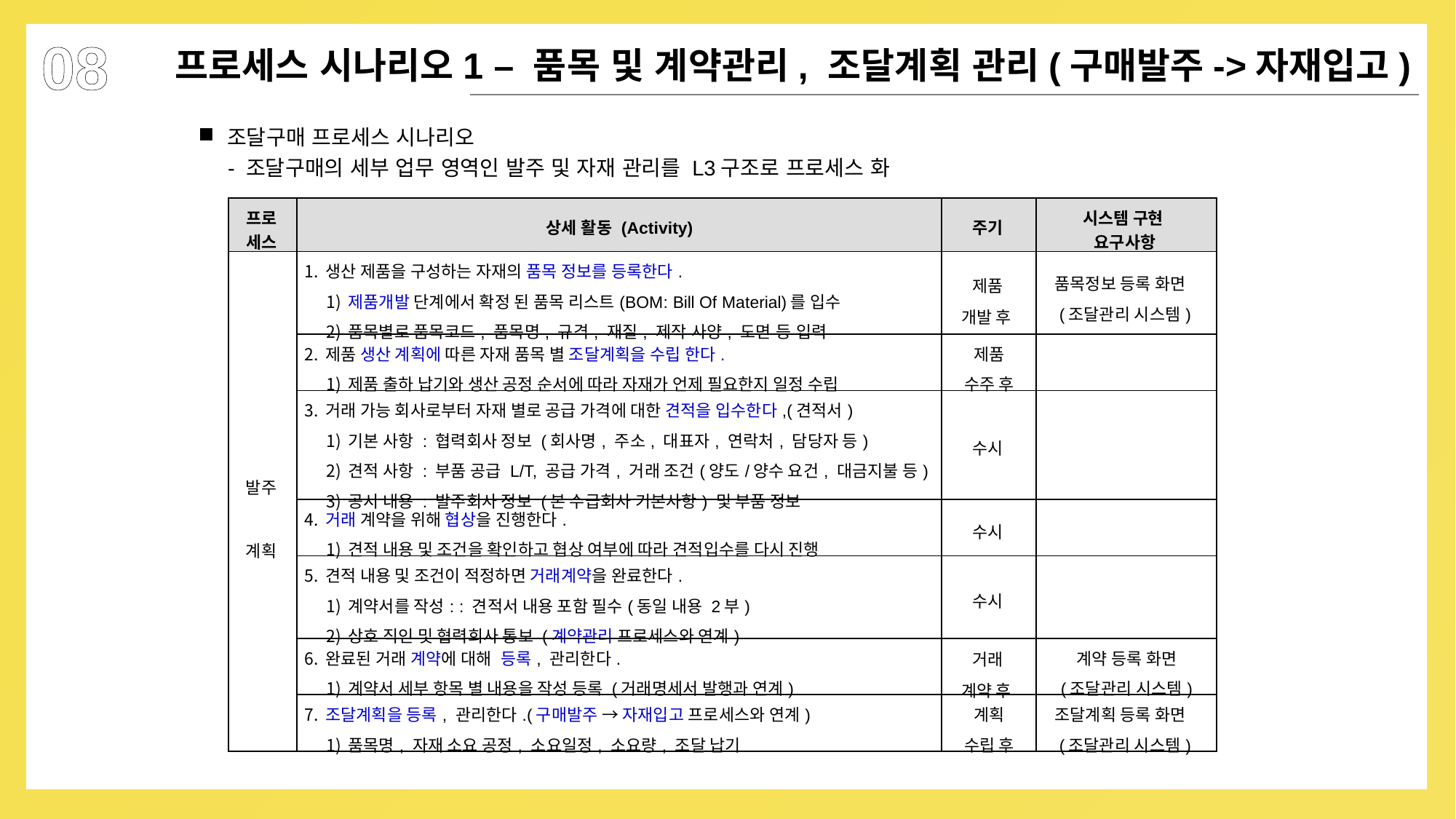

08

프로세스 시나리오1 – 품목 및 계약관리, 조달계획 관리(구매발주->자재입고)
조달구매 프로세스 시나리오
- 조달구매의 세부 업무 영역인 발주 및 자재 관리를 L3구조로 프로세스 화
| 프로 세스 | 상세 활동 (Activity) | 주기 | 시스템 구현 요구사항 |
| --- | --- | --- | --- |
| 발주 계획 | 생산 제품을 구성하는 자재의 품목 정보를 등록한다. 제품개발 단계에서 확정 된 품목 리스트(BOM: Bill Of Material)를 입수 품목별로 품목코드, 품목명, 규격, 재질, 제작 사양, 도면 등 입력 | 제품 개발 후 | 품목정보 등록 화면 (조달관리 시스템) |
|  | 제품 생산 계획에 따른 자재 품목 별 조달계획을 수립 한다. 제품 출하 납기와 생산 공정 순서에 따라 자재가 언제 필요한지 일정 수립 | 제품 수주 후 |  |
|  | 거래 가능 회사로부터 자재 별로 공급 가격에 대한 견적을 입수한다,(견적서) 기본 사항 : 협력회사 정보 (회사명, 주소, 대표자, 연락처, 담당자 등) 견적 사항 : 부품 공급 L/T, 공급 가격, 거래 조건(양도/양수 요건, 대금지불 등) 공시 내용 : 발주회사 정보 (본 수급회사 기본사항) 및 부품 정보 | 수시 |  |
|  | 거래 계약을 위해 협상을 진행한다. 견적 내용 및 조건을 확인하고 협상 여부에 따라 견적입수를 다시 진행 | 수시 |  |
|  | 견적 내용 및 조건이 적정하면 거래계약을 완료한다. 계약서를 작성: : 견적서 내용 포함 필수(동일 내용 2부) 상호 직인 및 협력회사 통보 (계약관리 프로세스와 연계) | 수시 |  |
|  | 완료된 거래 계약에 대해 등록, 관리한다. 계약서 세부 항목 별 내용을 작성 등록 (거래명세서 발행과 연계) | 거래 계약 후 | 계약 등록 화면 (조달관리 시스템) |
|  | 조달계획을 등록, 관리한다.(구매발주 → 자재입고 프로세스와 연계) 품목명, 자재 소요 공정, 소요일정, 소요량, 조달 납기 | 계획 수립 후 | 조달계획 등록 화면 (조달관리 시스템) |